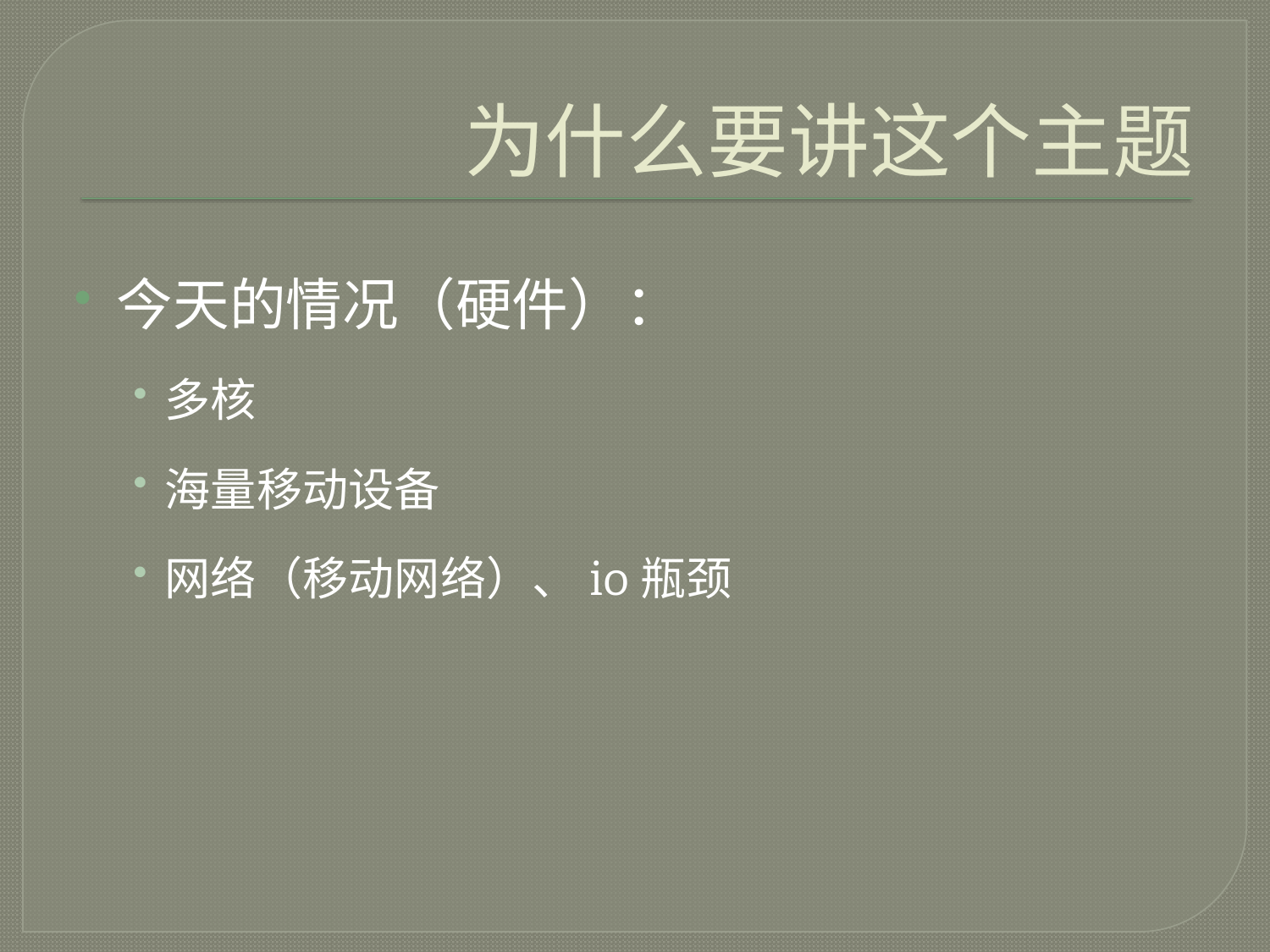

# 为什么要讲这个主题
今天的情况（硬件）：
多核
海量移动设备
网络（移动网络）、io瓶颈